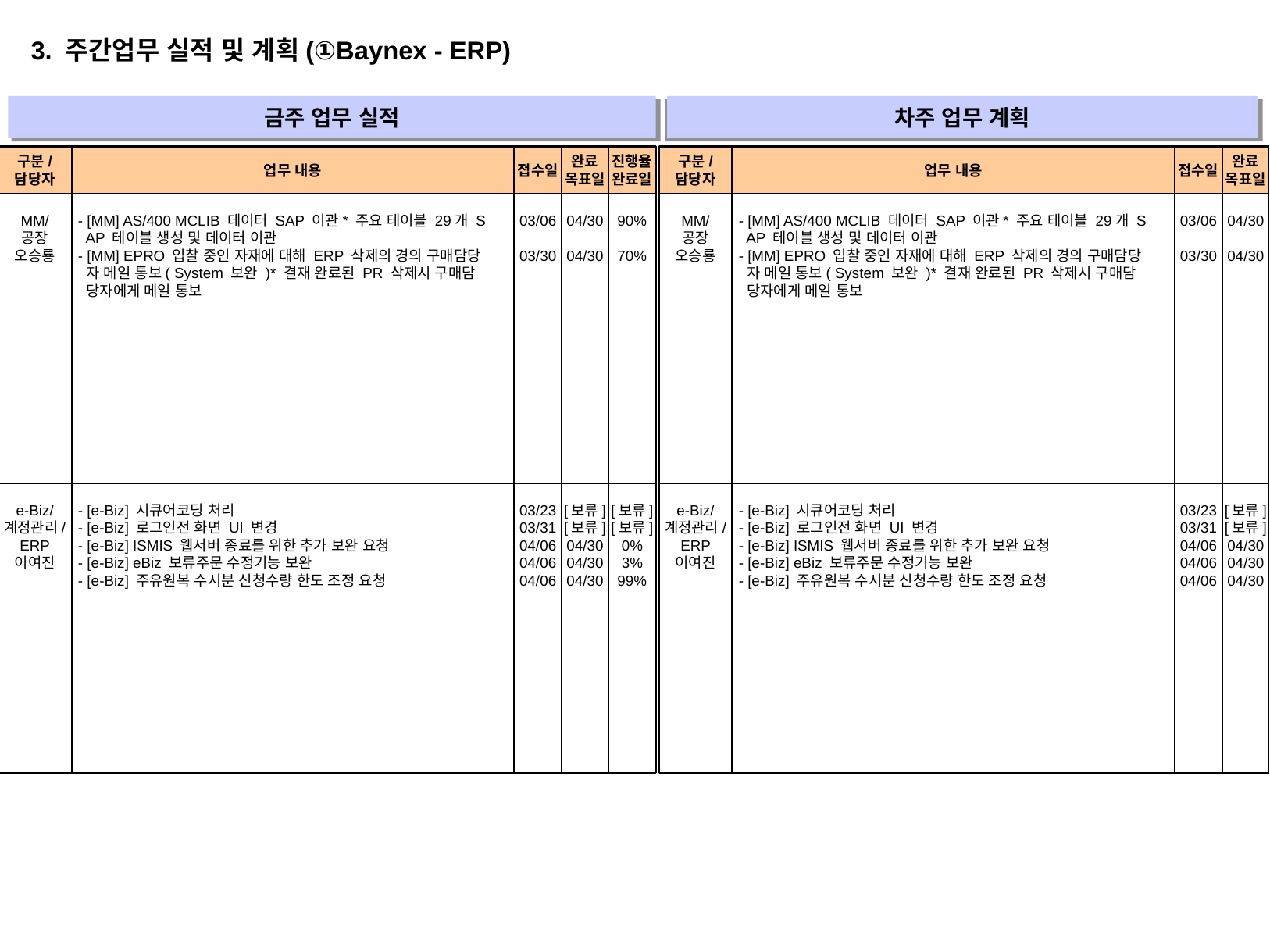

3. 주간업무 실적 및 계획(①Baynex - ERP)
금주 업무 실적
차주 업무 계획
" "
" "
구분/
담당자
업무 내용
접수일
완료
목표일
진행율
완료일
구분/
담당자
업무 내용
접수일
완료
목표일
MM/
공장
오승룡

- [MM] AS/400 MCLIB 데이터 SAP 이관* 주요 테이블 29개 S
  AP 테이블 생성 및 데이터 이관
- [MM] EPRO 입찰 중인 자재에 대해 ERP 삭제의 경의 구매담당
  자 메일 통보( System 보완 )* 결재 완료된 PR 삭제시 구매담
  당자에게 메일 통보
03/06
03/30
04/30
04/30
90%
70%
MM/
공장
오승룡

- [MM] AS/400 MCLIB 데이터 SAP 이관* 주요 테이블 29개 S
  AP 테이블 생성 및 데이터 이관
- [MM] EPRO 입찰 중인 자재에 대해 ERP 삭제의 경의 구매담당
  자 메일 통보( System 보완 )* 결재 완료된 PR 삭제시 구매담
  당자에게 메일 통보
03/06
03/30
04/30
04/30
e-Biz/
계정관리/
ERP
이여진

- [e-Biz] 시큐어코딩 처리
- [e-Biz] 로그인전 화면 UI 변경
- [e-Biz] ISMIS 웹서버 종료를 위한 추가 보완 요청
- [e-Biz] eBiz 보류주문 수정기능 보완
- [e-Biz] 주유원복 수시분 신청수량 한도 조정 요청
03/23
03/31
04/06
04/06
04/06
[보류]
[보류]
04/30
04/30
04/30
[보류]
[보류]
0%
3%
99%
e-Biz/
계정관리/
ERP
이여진

- [e-Biz] 시큐어코딩 처리
- [e-Biz] 로그인전 화면 UI 변경
- [e-Biz] ISMIS 웹서버 종료를 위한 추가 보완 요청
- [e-Biz] eBiz 보류주문 수정기능 보완
- [e-Biz] 주유원복 수시분 신청수량 한도 조정 요청
03/23
03/31
04/06
04/06
04/06
[보류]
[보류]
04/30
04/30
04/30